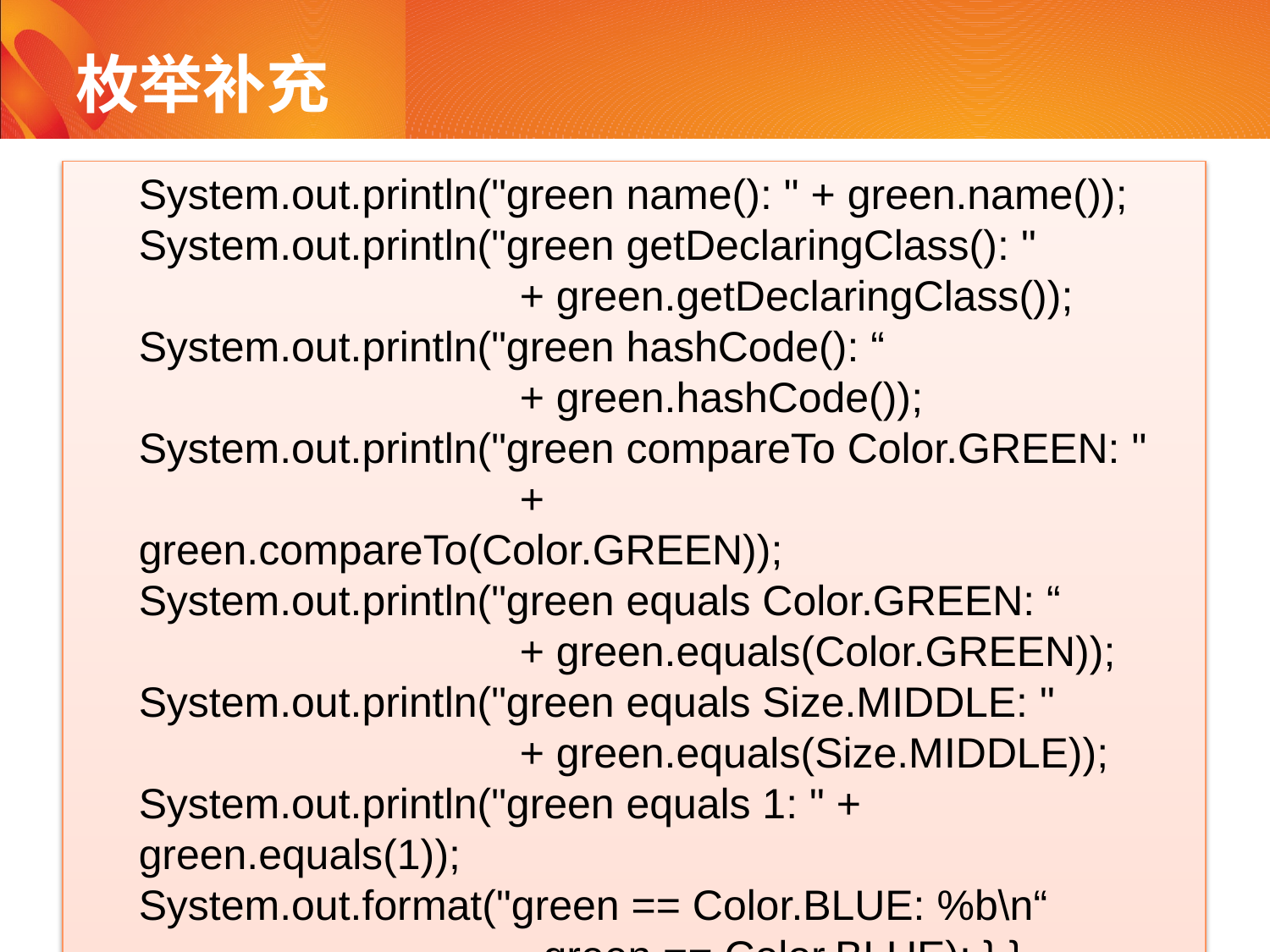

# 枚举补充
System.out.println("green name(): " + green.name());
System.out.println("green getDeclaringClass(): "
			+ green.getDeclaringClass());
System.out.println("green hashCode(): “
			+ green.hashCode());
System.out.println("green compareTo Color.GREEN: "
			+ green.compareTo(Color.GREEN));
System.out.println("green equals Color.GREEN: “
			+ green.equals(Color.GREEN));
System.out.println("green equals Size.MIDDLE: "
			+ green.equals(Size.MIDDLE));
System.out.println("green equals 1: " + green.equals(1));
System.out.format("green == Color.BLUE: %b\n“
			, green == Color.BLUE); } }